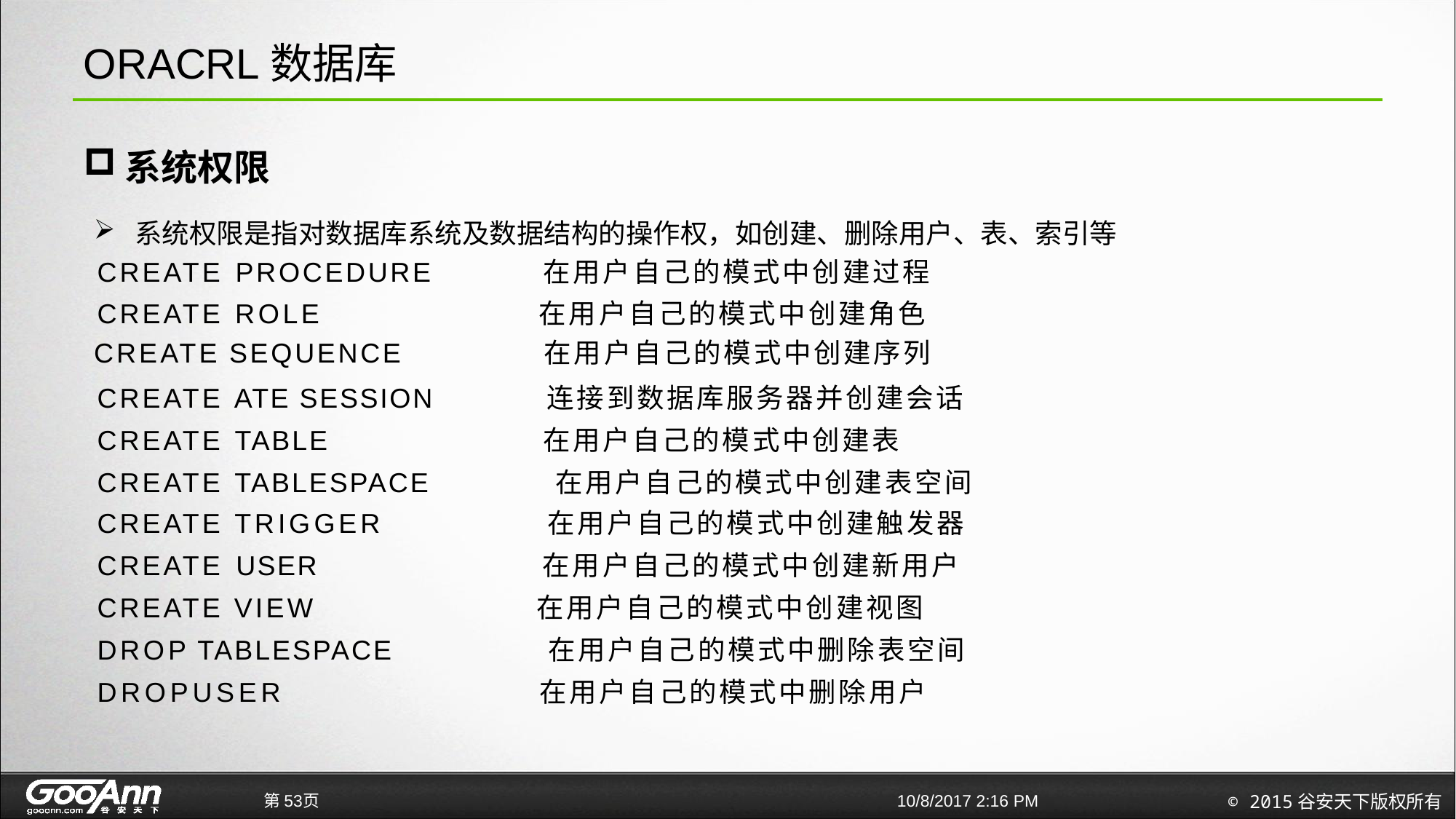

# ORACRL数据库
系统权限
系统权限是指对数据库系统及数据结构的操作权，如创建、删除用户、表、索引等
CREATE PROCEDURE          在用户自己的模式中创建过程
CREATE ROLE                   在用户自己的模式中创建角色
CREATE SEQUENCE             在用户自己的模式中创建序列
CREATE ATE SESSION           连接到数据库服务器并创建会话
CREATE TABLE                     在用户自己的模式中创建表
CREATE TABLESPACE            在用户自己的模式中创建表空间
CREATE TRIGGER              在用户自己的模式中创建触发器
CREATE USER                       在用户自己的模式中创建新用户
CREATE VIEW                    在用户自己的模式中创建视图
DROP TABLESPACE               在用户自己的模式中删除表空间
DROPUSER                     在用户自己的模式中删除用户